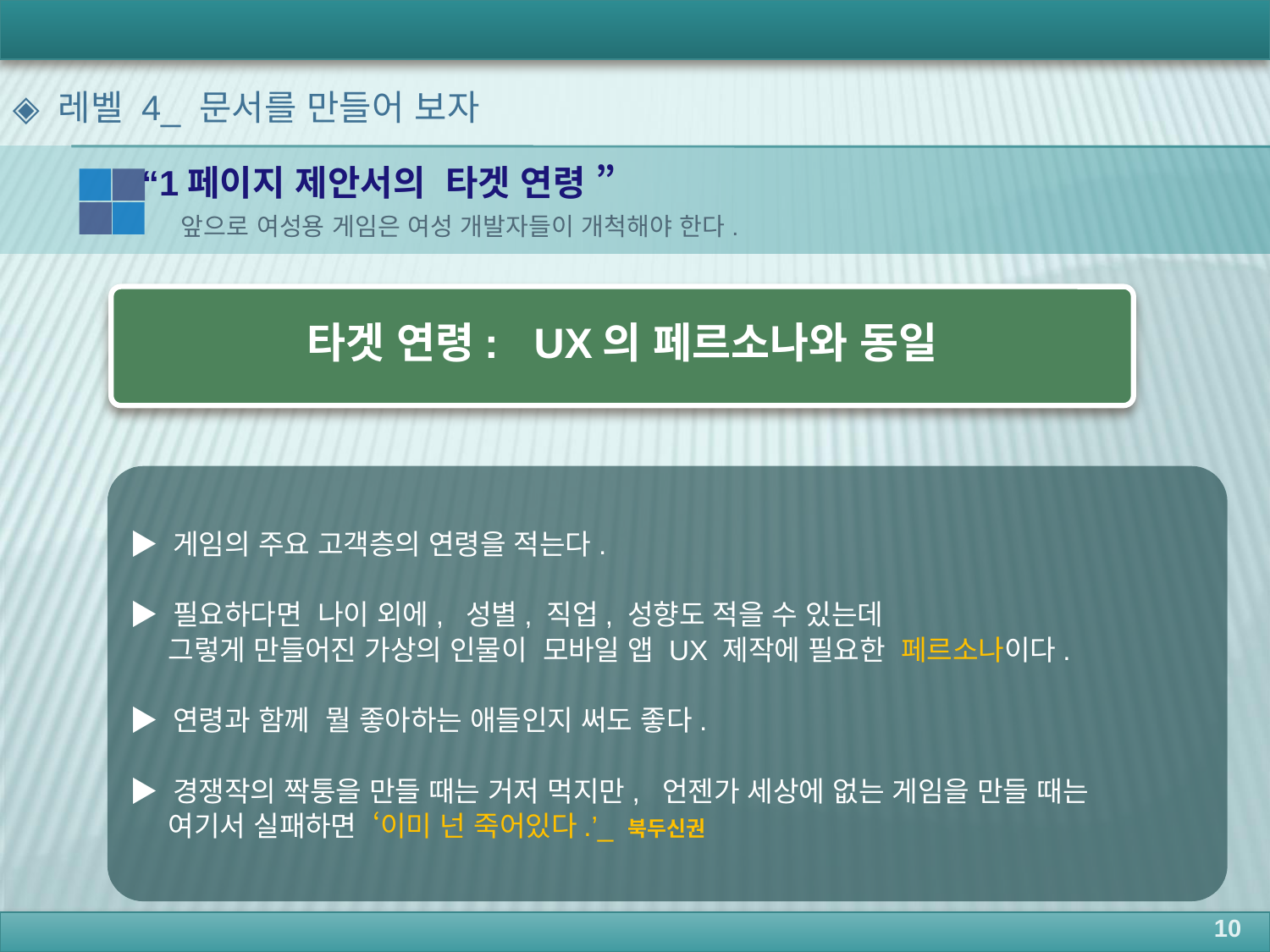

◈ 레벨 4_ 문서를 만들어 보자

“1페이지 제안서의  타겟 연령 ”

앞으로 여성용 게임은 여성 개발자들이 개척해야 한다.
타겟 연령:   UX의 페르소나와 동일
▶ 게임의 주요 고객층의 연령을 적는다.

▶ 필요하다면  나이 외에,  성별, 직업, 성향도 적을 수 있는데
    그렇게 만들어진 가상의 인물이  모바일 앱 UX 제작에 필요한  페르소나이다.

▶ 연령과 함께  뭘 좋아하는 애들인지 써도 좋다.

▶ 경쟁작의 짝퉁을 만들 때는 거저 먹지만,  언젠가 세상에 없는 게임을 만들 때는
    여기서 실패하면  ‘이미 넌 죽어있다.’_ 북두신권
10